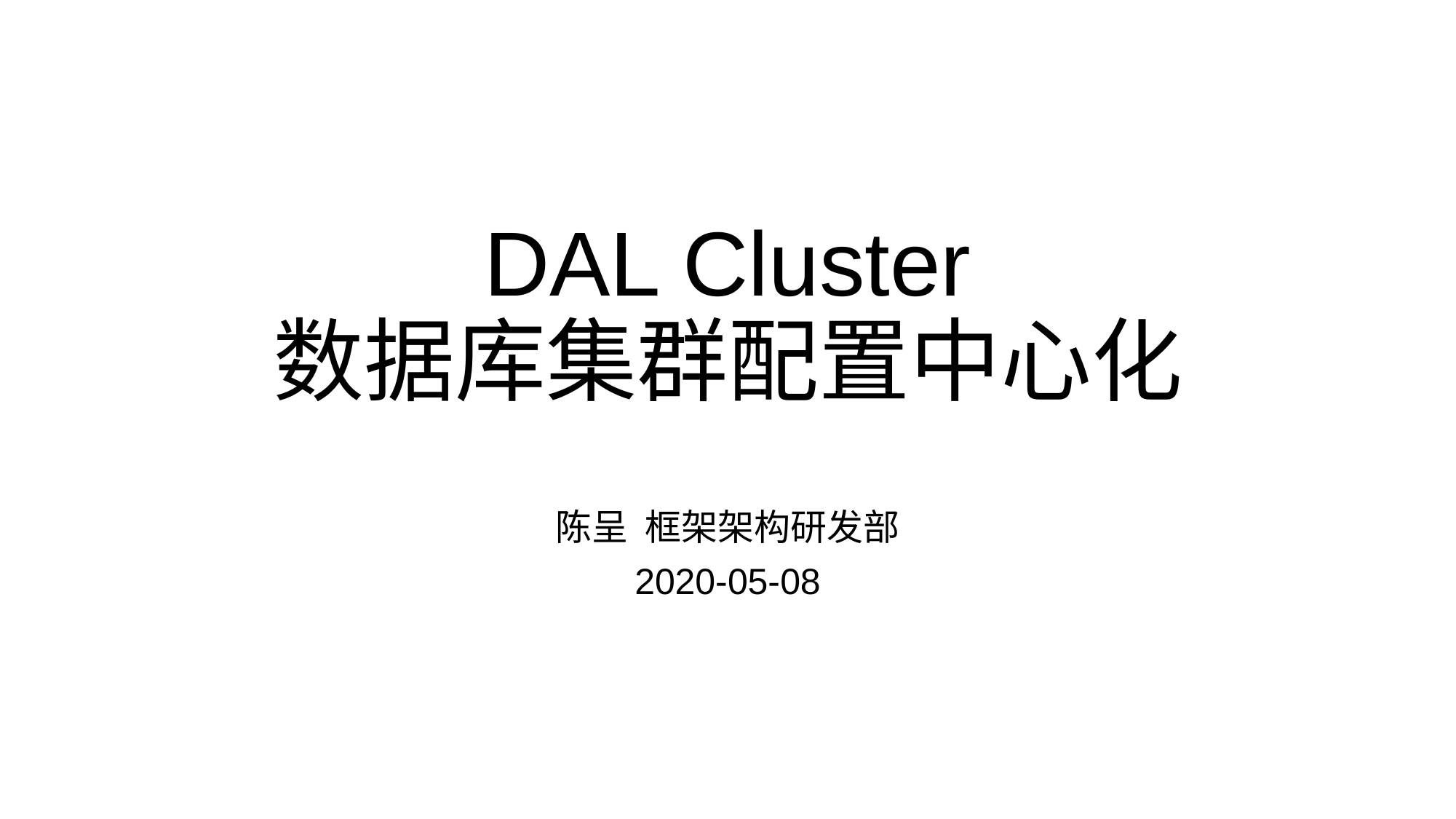

# DAL Cluster 数据库集群配置中心化
陈呈  框架架构研发部
2020-05-08